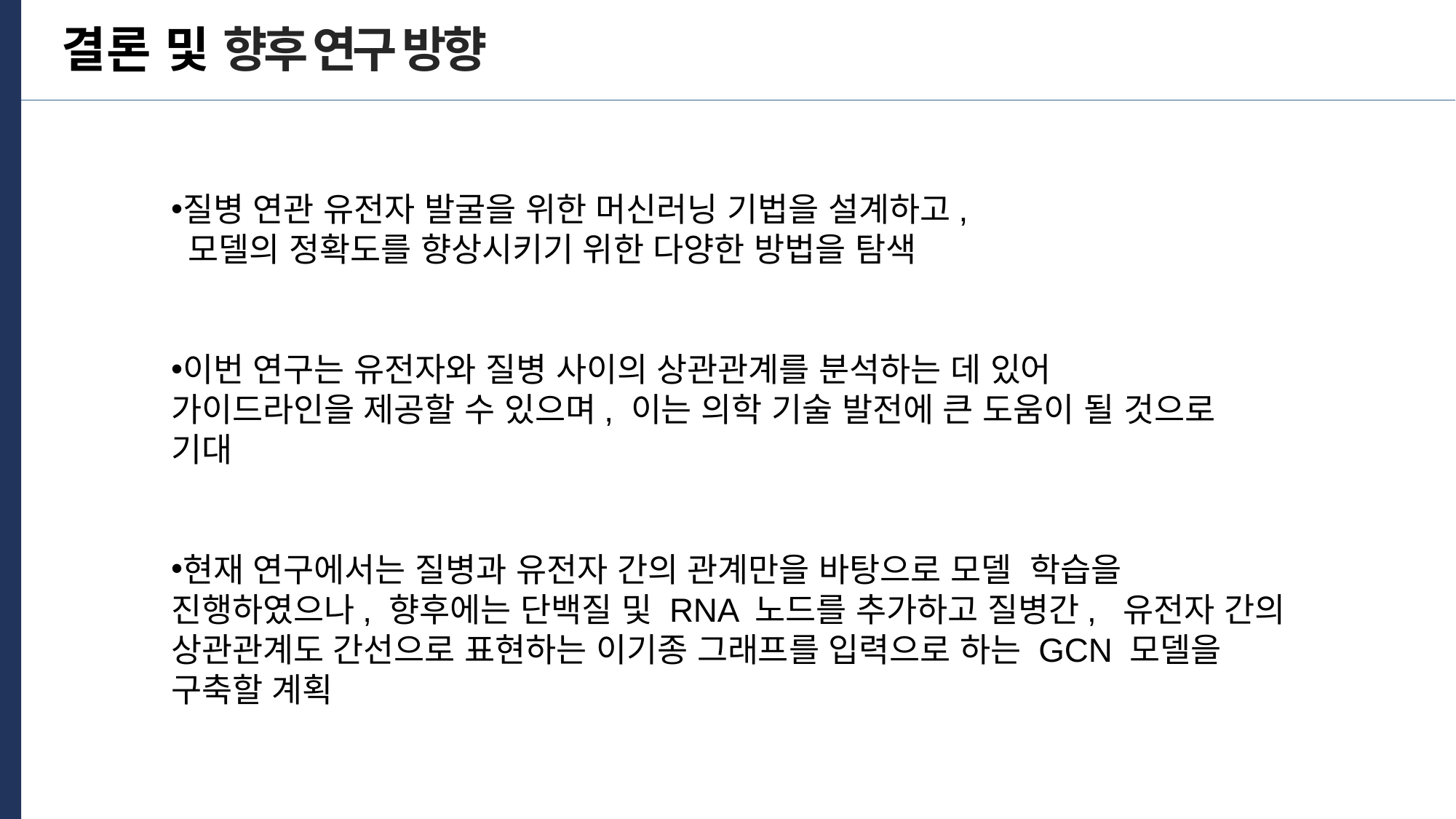

결론 및 향후 연구 방향
질병 연관 유전자 발굴을 위한 머신러닝 기법을 설계하고,                                      모델의 정확도를 향상시키기 위한 다양한 방법을 탐색

이번 연구는 유전자와 질병 사이의 상관관계를 분석하는 데 있어
가이드라인을 제공할 수 있으며, 이는 의학 기술 발전에 큰 도움이 될 것으로
기대

현재 연구에서는 질병과 유전자 간의 관계만을 바탕으로 모델  학습을
진행하였으나, 향후에는 단백질 및 RNA 노드를 추가하고 질병간,  유전자 간의 상관관계도 간선으로 표현하는 이기종 그래프를 입력으로 하는 GCN 모델을
구축할 계획